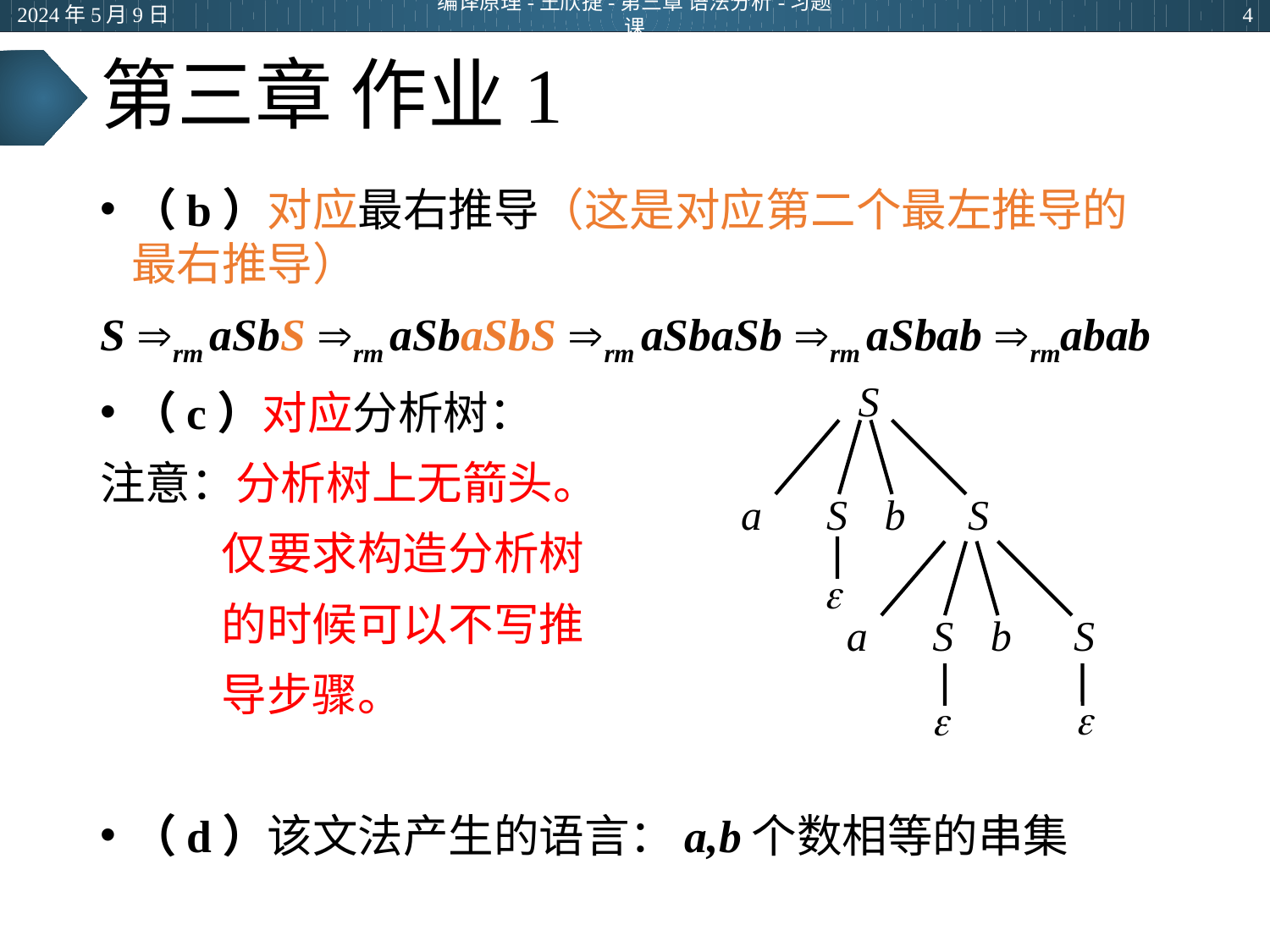

2024年5月9日
编译原理-王欣捷-第三章 语法分析-习题课
4
# 第三章 作业1
（b）对应最右推导（这是对应第二个最左推导的最右推导）
S ⇒rm aSbS ⇒rm aSbaSbS ⇒rm aSbaSb ⇒rm aSbab ⇒rmabab
（c）对应分析树：
注意：分析树上无箭头。
           仅要求构造分析树
           的时候可以不写推
           导步骤。

（d）该文法产生的语言：a,b个数相等的串集
S

a
S
b
S

a
S
b
S
ε

ε
ε